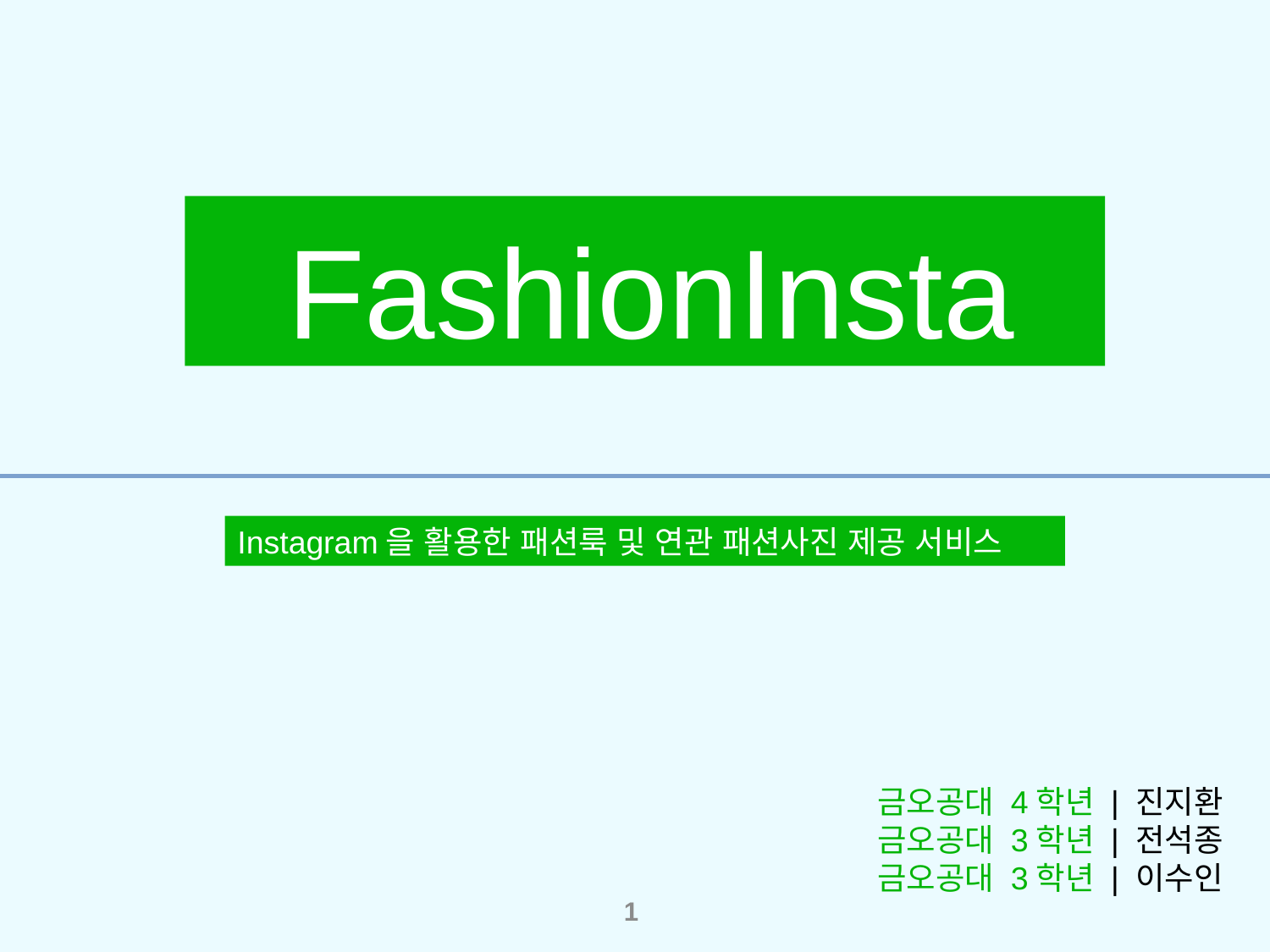

FashionInsta

Instagram을 활용한 패션룩 및 연관 패션사진 제공 서비스
금오공대 4학년 | 진지환
금오공대 3학년 | 전석종
금오공대 3학년 | 이수인
1